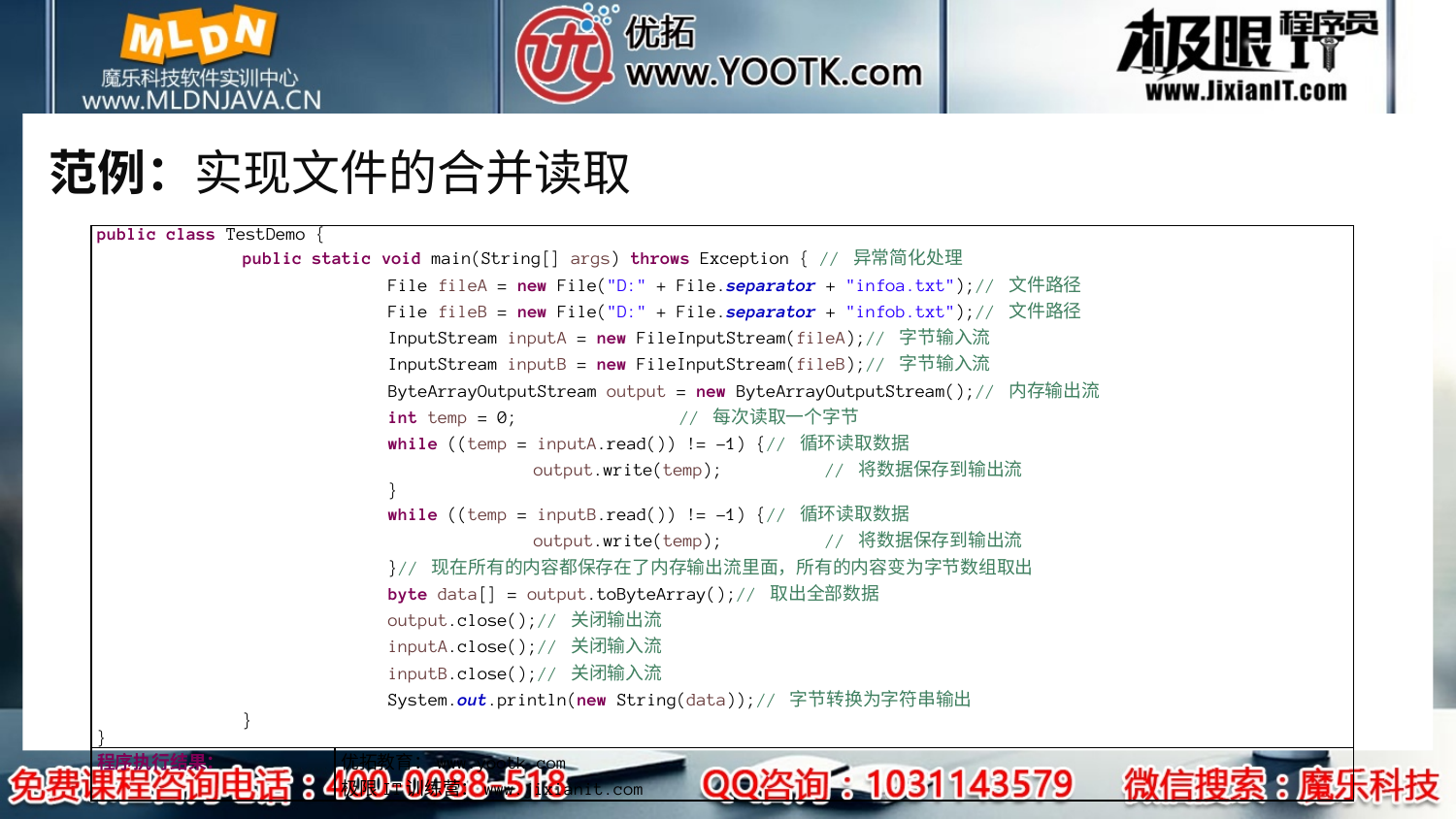

# 范例：实现文件的合并读取
| public class TestDemo { public static void main(String[] args) throws Exception { // 异常简化处理 File fileA = new File("D:" + File.separator + "infoa.txt");// 文件路径 File fileB = new File("D:" + File.separator + "infob.txt");// 文件路径 InputStream inputA = new FileInputStream(fileA);// 字节输入流 InputStream inputB = new FileInputStream(fileB);// 字节输入流 ByteArrayOutputStream output = new ByteArrayOutputStream();// 内存输出流 int temp = 0; // 每次读取一个字节 while ((temp = inputA.read()) != -1) {// 循环读取数据 output.write(temp); // 将数据保存到输出流 } while ((temp = inputB.read()) != -1) {// 循环读取数据 output.write(temp); // 将数据保存到输出流 }// 现在所有的内容都保存在了内存输出流里面，所有的内容变为字节数组取出 byte data[] = output.toByteArray();// 取出全部数据 output.close();// 关闭输出流 inputA.close();// 关闭输入流 inputB.close();// 关闭输入流 System.out.println(new String(data));// 字节转换为字符串输出 } } |  |
| --- | --- |
| 程序执行结果： | 优拓教育：www.yootk.com 极限IT训练营：www.jixianit.com |